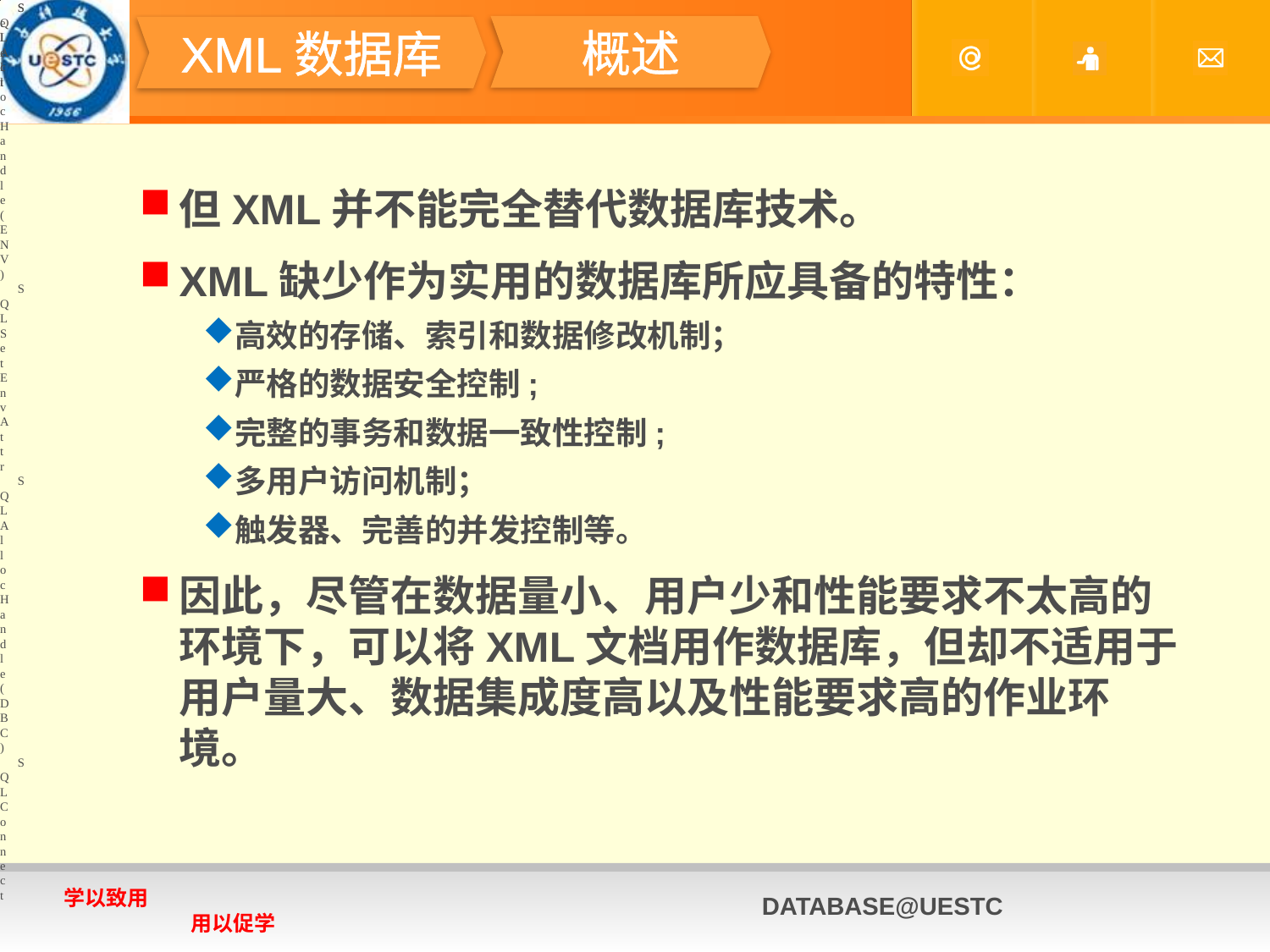

SQLAllocHandle(ENV)
SQLSetEnvAttr
SQLAllocHandle(DBC)
SQLConnect

Select

#
概述
XML数据库
但XML并不能完全替代数据库技术。
XML缺少作为实用的数据库所应具备的特性：
高效的存储、索引和数据修改机制；
严格的数据安全控制;
完整的事务和数据一致性控制;
多用户访问机制；
触发器、完善的并发控制等。
因此，尽管在数据量小、用户少和性能要求不太高的环境下，可以将XML文档用作数据库，但却不适用于用户量大、数据集成度高以及性能要求高的作业环境。